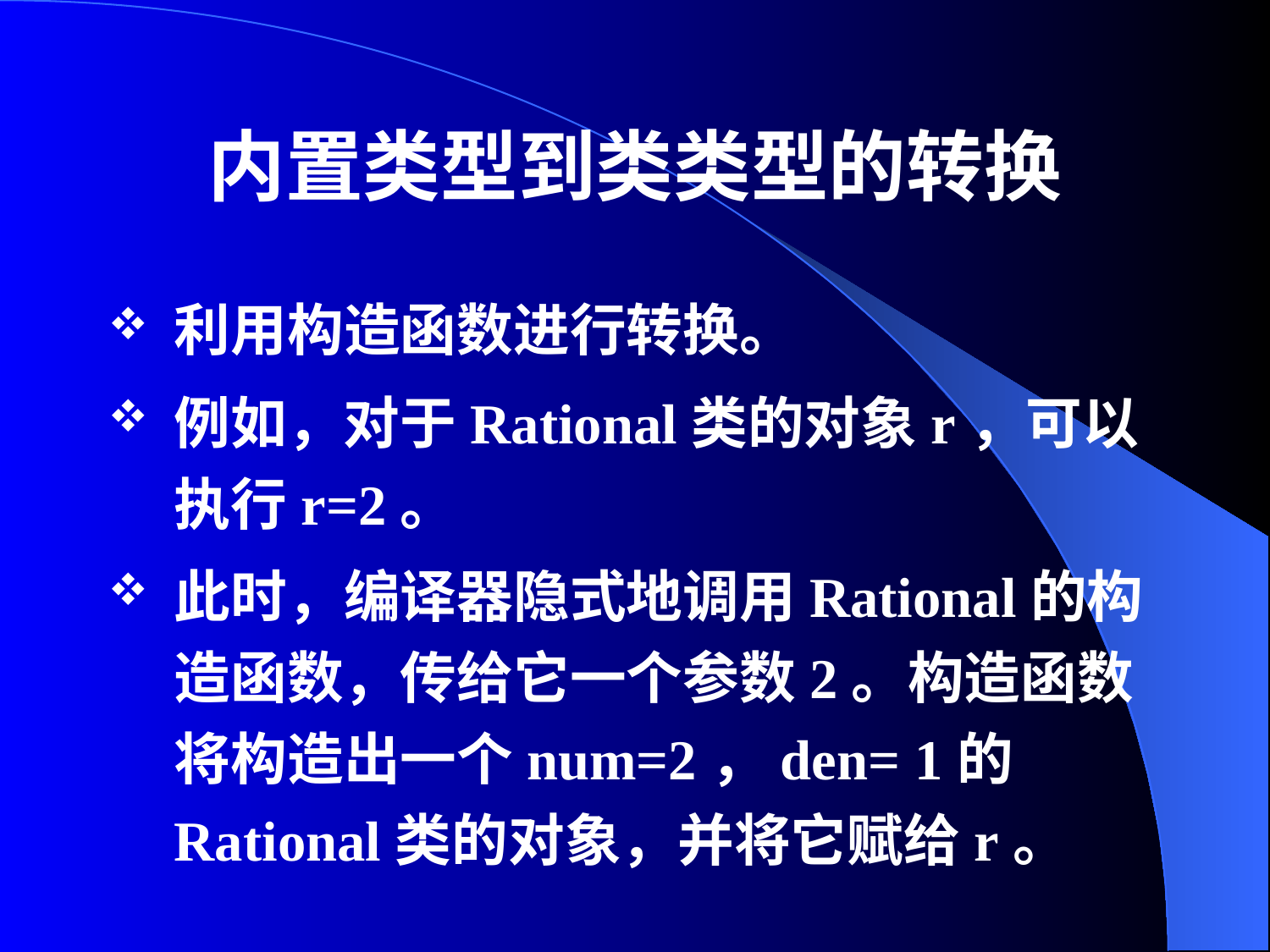

# 内置类型到类类型的转换
利用构造函数进行转换。
例如，对于Rational类的对象r，可以执行r=2。
此时，编译器隐式地调用Rational的构造函数，传给它一个参数2。构造函数将构造出一个num=2，den= 1的Rational类的对象，并将它赋给r。